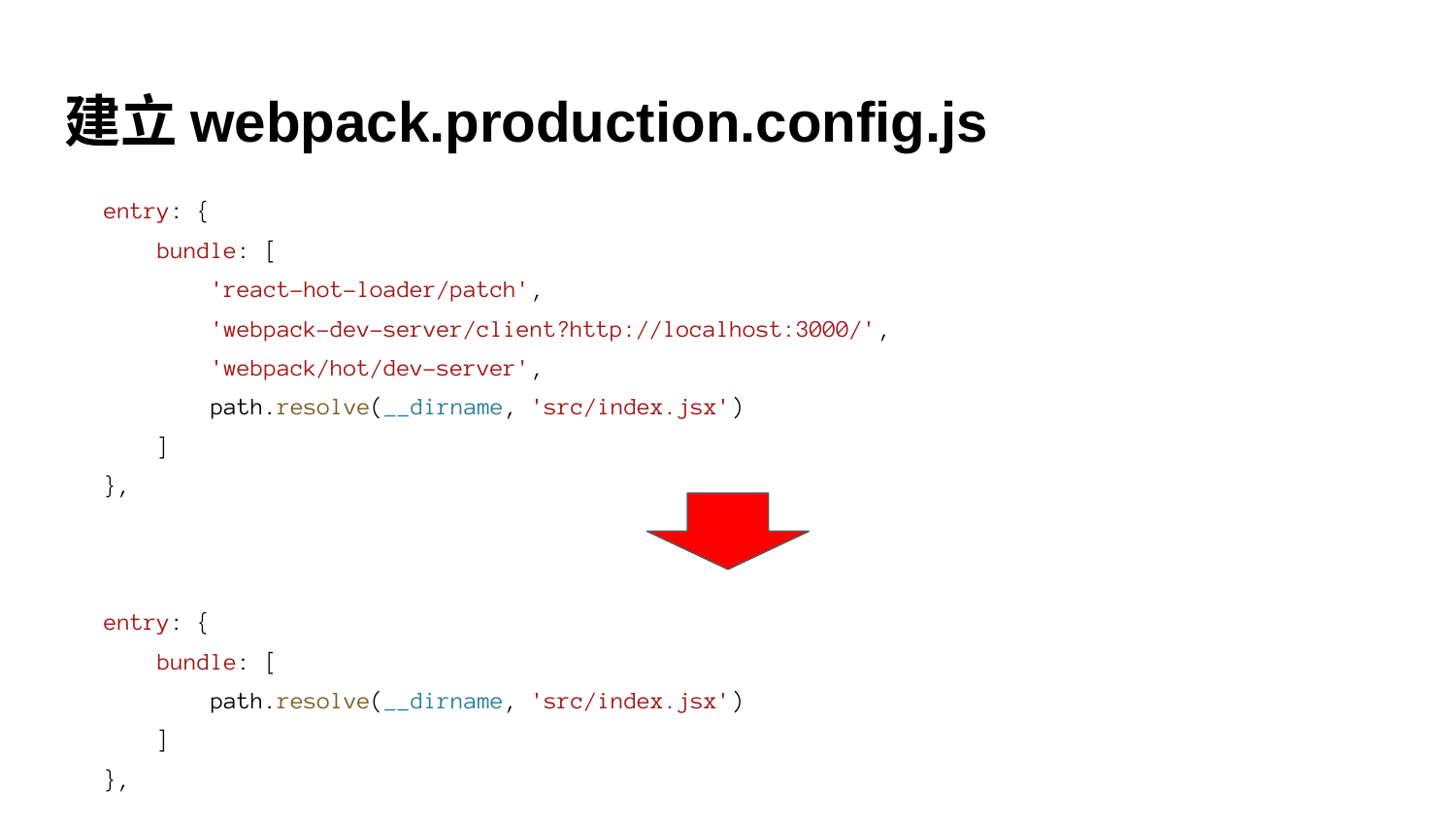

# 建立webpack.production.config.js
   entry: {
       bundle: [
           'react-hot-loader/patch',
           'webpack-dev-server/client?http://localhost:3000/',
           'webpack/hot/dev-server',
           path.resolve(__dirname, 'src/index.jsx')
       ]
   },

   entry: {
       bundle: [
           path.resolve(__dirname, 'src/index.jsx')
       ]
   },